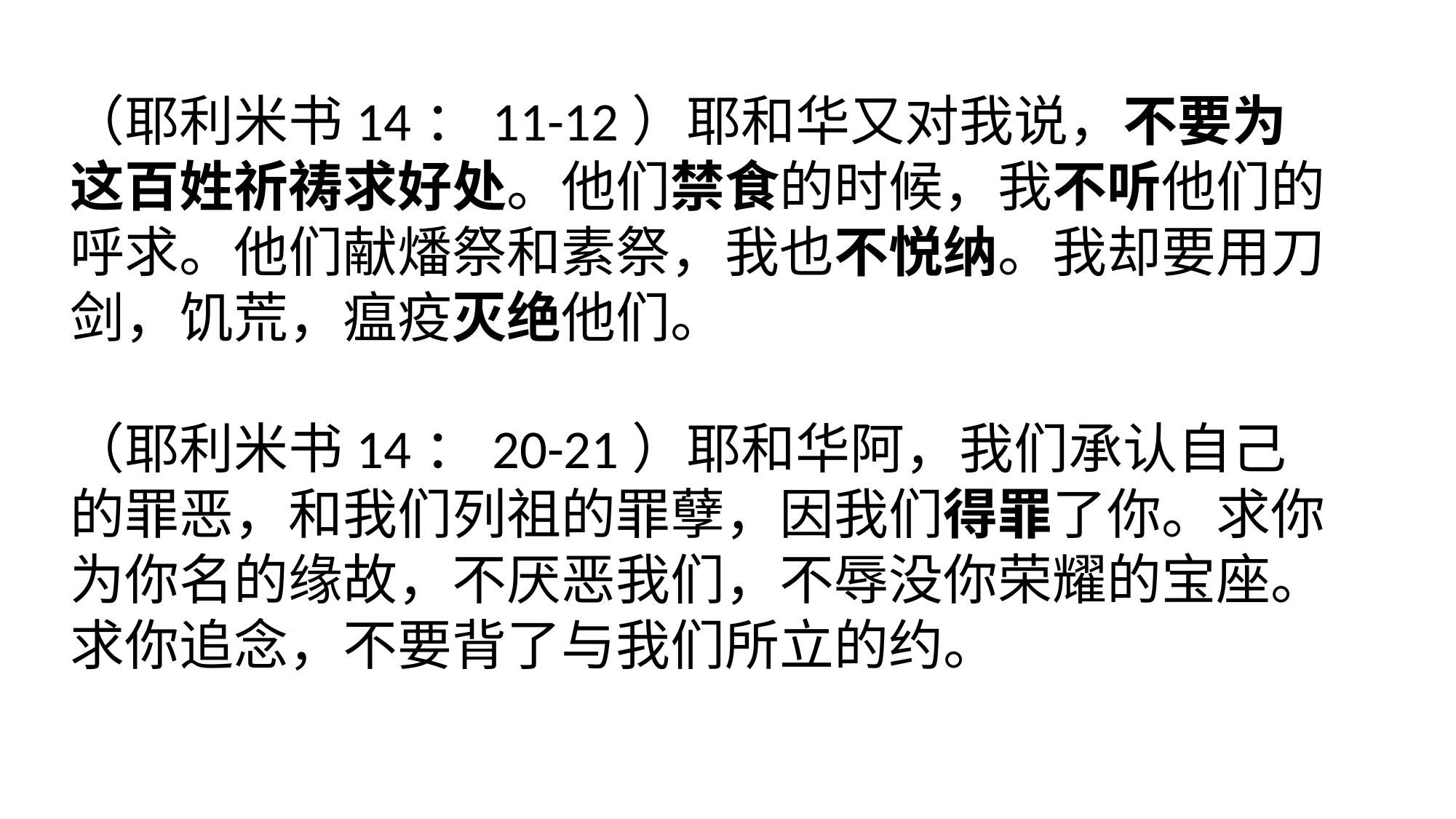

（耶利米书14：11-12）耶和华又对我说，不要为这百姓祈祷求好处。他们禁食的时候，我不听他们的呼求。他们献燔祭和素祭，我也不悦纳。我却要用刀剑，饥荒，瘟疫灭绝他们。

（耶利米书14：20-21）耶和华阿，我们承认自己的罪恶，和我们列祖的罪孽，因我们得罪了你。求你为你名的缘故，不厌恶我们，不辱没你荣耀的宝座。求你追念，不要背了与我们所立的约。